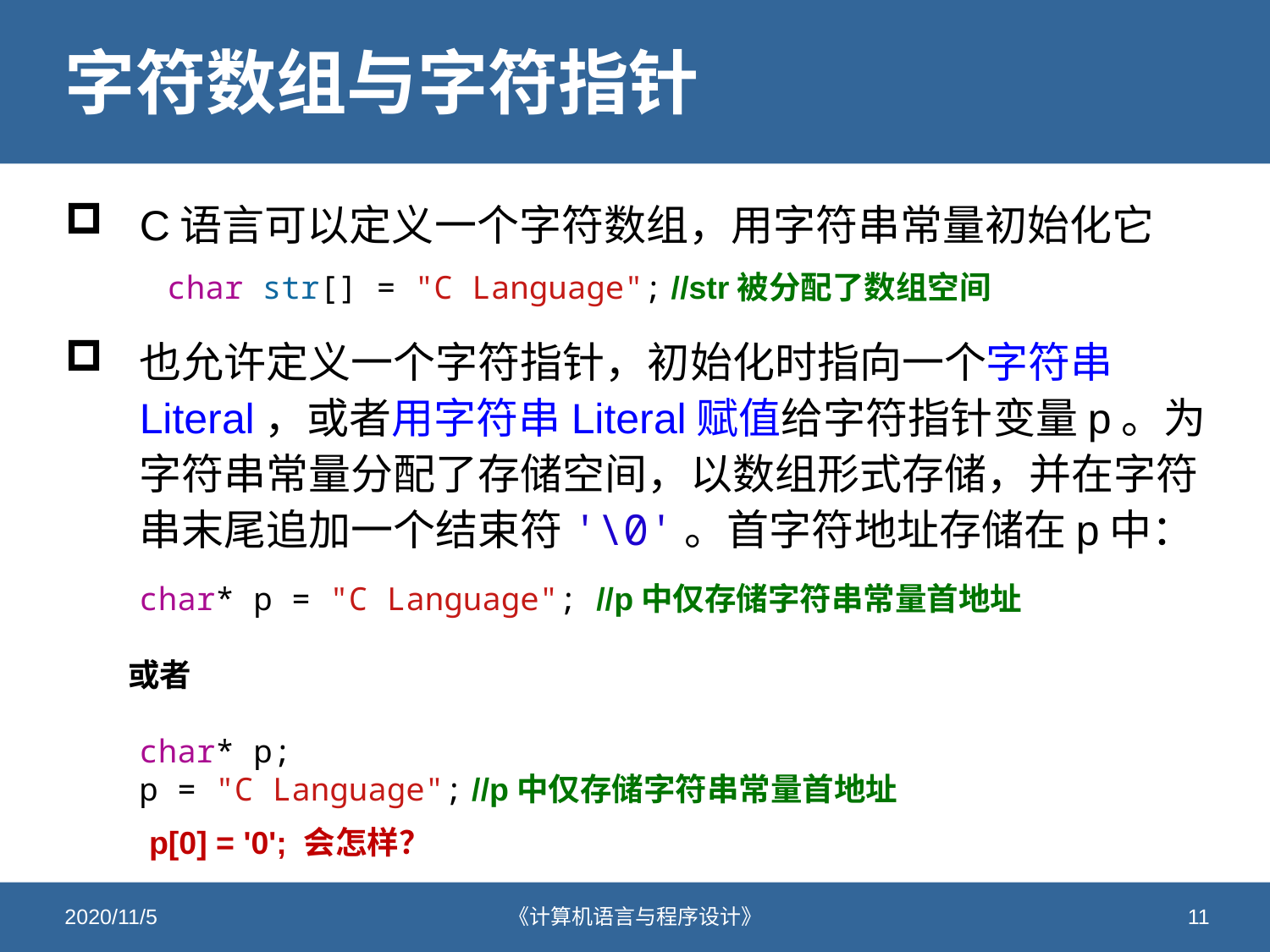

# 字符数组与字符指针
C语言可以定义一个字符数组，用字符串常量初始化它

也允许定义一个字符指针，初始化时指向一个字符串Literal，或者用字符串Literal赋值给字符指针变量p。为字符串常量分配了存储空间，以数组形式存储，并在字符串末尾追加一个结束符'\0'。首字符地址存储在p中：
char str[] = "C Language"; //str被分配了数组空间
    char* p = "C Language"; //p中仅存储字符串常量首地址

        或者

    char* p;
    p = "C Language"; //p中仅存储字符串常量首地址
p[0] = '0'; 会怎样？
2020/11/5
《计算机语言与程序设计》
11